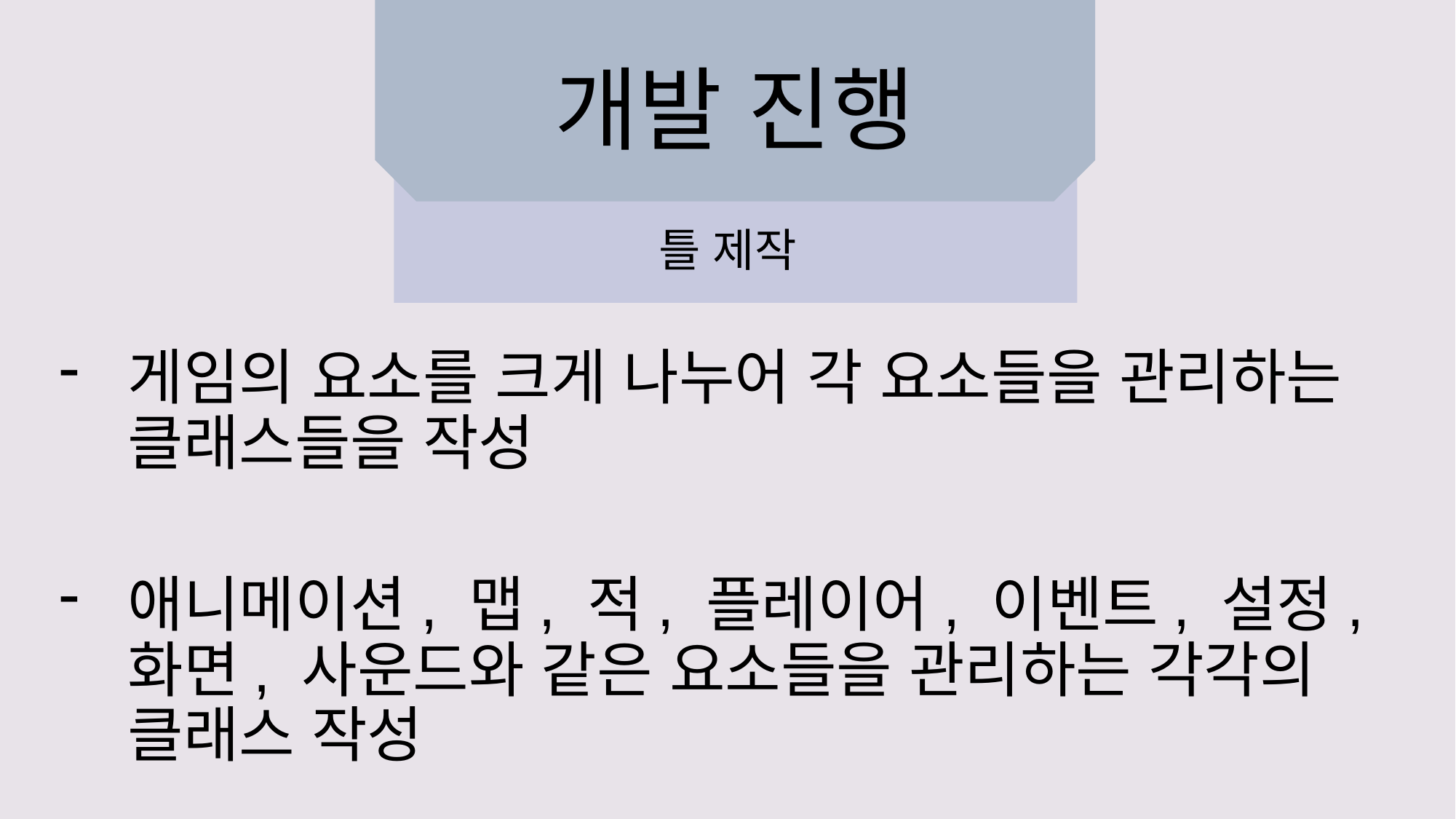

# 개발 진행

틀 제작
게임의 요소를 크게 나누어 각 요소들을 관리하는 클래스들을 작성

애니메이션, 맵, 적, 플레이어, 이벤트, 설정, 화면, 사운드와 같은 요소들을 관리하는 각각의 클래스 작성